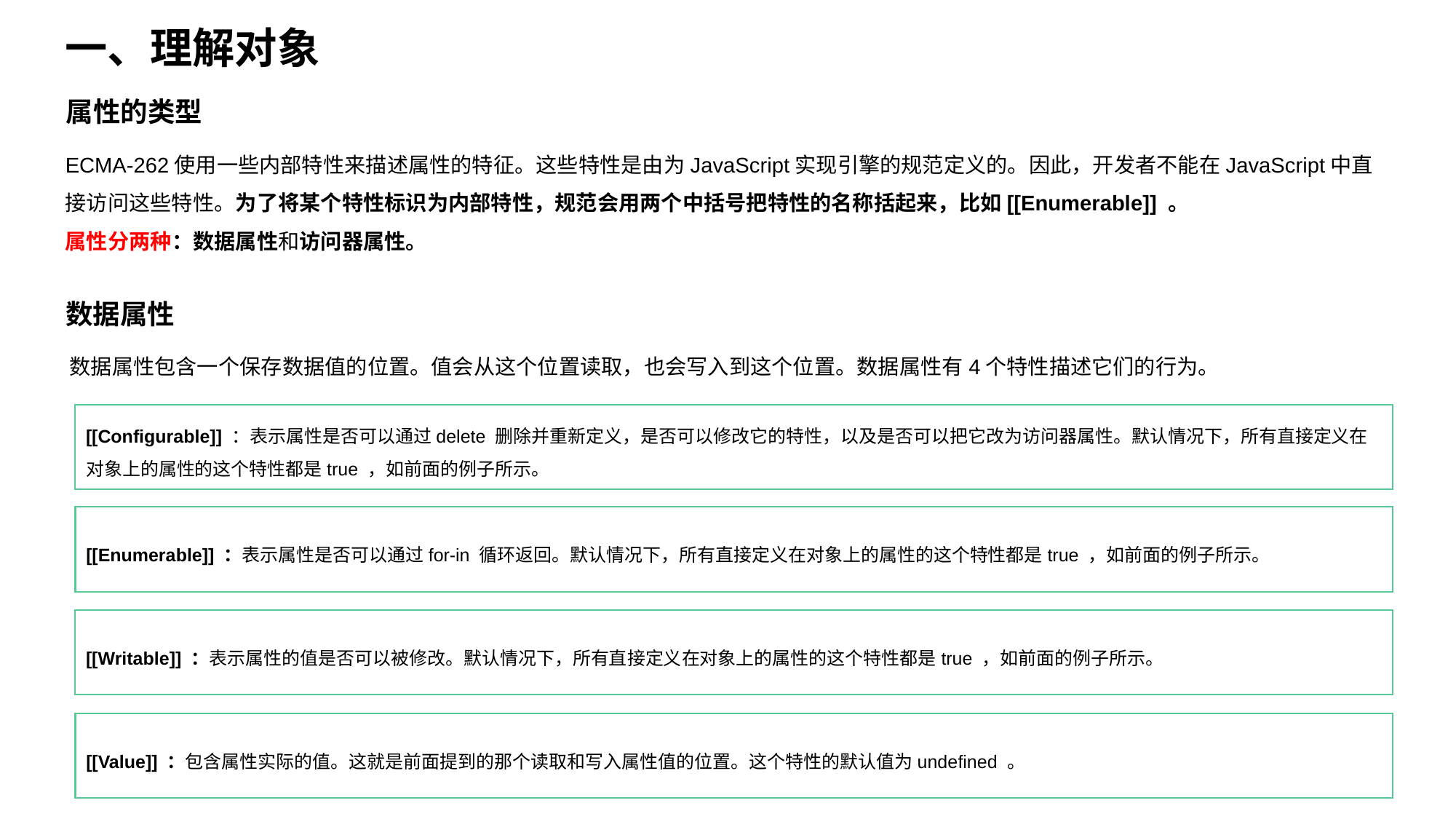

一、理解对象
属性的类型
ECMA-262使用一些内部特性来描述属性的特征。这些特性是由为JavaScript实现引擎的规范定义的。因此，开发者不能在JavaScript中直接访问这些特性。为了将某个特性标识为内部特性，规范会用两个中括号把特性的名称括起来，比如[[Enumerable]] 。
属性分两种：数据属性和访问器属性。
数据属性
数据属性包含一个保存数据值的位置。值会从这个位置读取，也会写入到这个位置。数据属性有4个特性描述它们的行为。
[[Configurable]] ：表示属性是否可以通过delete 删除并重新定义，是否可以修改它的特性，以及是否可以把它改为访问器属性。默认情况下，所有直接定义在对象上的属性的这个特性都是true ，如前面的例子所示。
[[Enumerable]] ：表示属性是否可以通过for-in 循环返回。默认情况下，所有直接定义在对象上的属性的这个特性都是true ，如前面的例子所示。
[[Writable]] ：表示属性的值是否可以被修改。默认情况下，所有直接定义在对象上的属性的这个特性都是true ，如前面的例子所示。
[[Value]] ：包含属性实际的值。这就是前面提到的那个读取和写入属性值的位置。这个特性的默认值为undefined 。